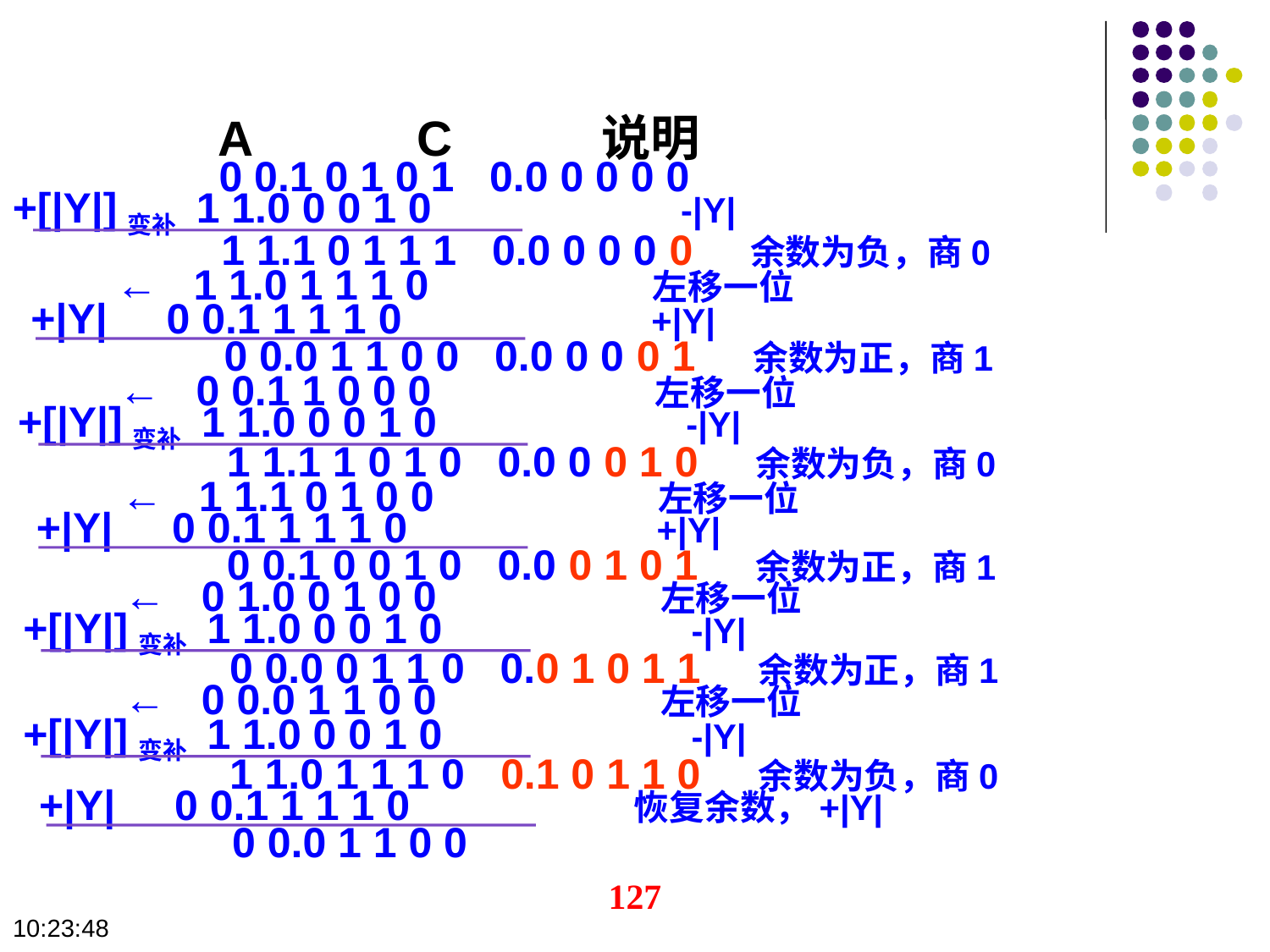

A            C          说明
0 0.1 0 1 0 1   0.0 0 0 0 0
+[|Y|]变补 1 1.0 0 0 1 0                     -|Y|
1 1.1 0 1 1 1   0.0 0 0 0 0    余数为负，商0

←   1 1.0 1 1 1 0                  左移一位
+|Y|     0 0.1 1 1 1 0                     +|Y|
0 0.0 1 1 0 0   0.0 0 0 0 1    余数为正，商1

←   0 0.1 1 0 0 0                  左移一位
+[|Y|]变补 1 1.0 0 0 1 0                     -|Y|
1 1.1 1 0 1 0   0.0 0 0 1 0    余数为负，商0

←   1 1.1 0 1 0 0                  左移一位
+|Y|     0 0.1 1 1 1 0                     +|Y|
0 0.1 0 0 1 0   0.0 0 1 0 1    余数为正，商1

←   0 1.0 0 1 0 0                  左移一位
+[|Y|]变补 1 1.0 0 0 1 0                     -|Y|
0 0.0 0 1 1 0   0.0 1 0 1 1    余数为正，商1

←   0 0.0 1 1 0 0                  左移一位
+[|Y|]变补 1 1.0 0 0 1 0                     -|Y|
1 1.0 1 1 1 0   0.1 0 1 1 0    余数为负，商0

+|Y|     0 0.1 1 1 1 0                  恢复余数，+|Y|
0 0.0 1 1 0 0

127
10:23:48